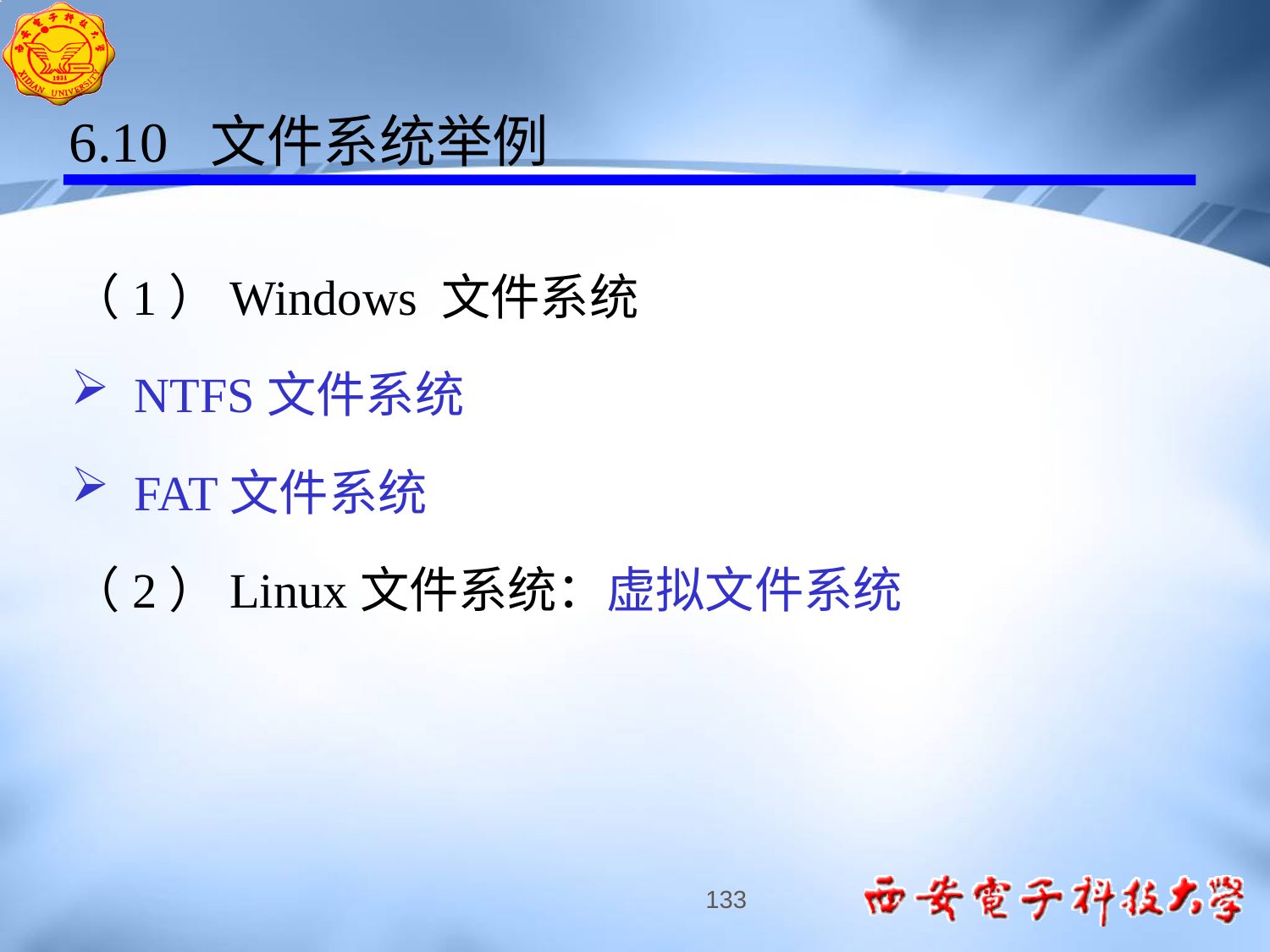

6.10  文件系统举例
（1）Windows 文件系统
NTFS文件系统
FAT文件系统
（2）Linux文件系统：虚拟文件系统

133